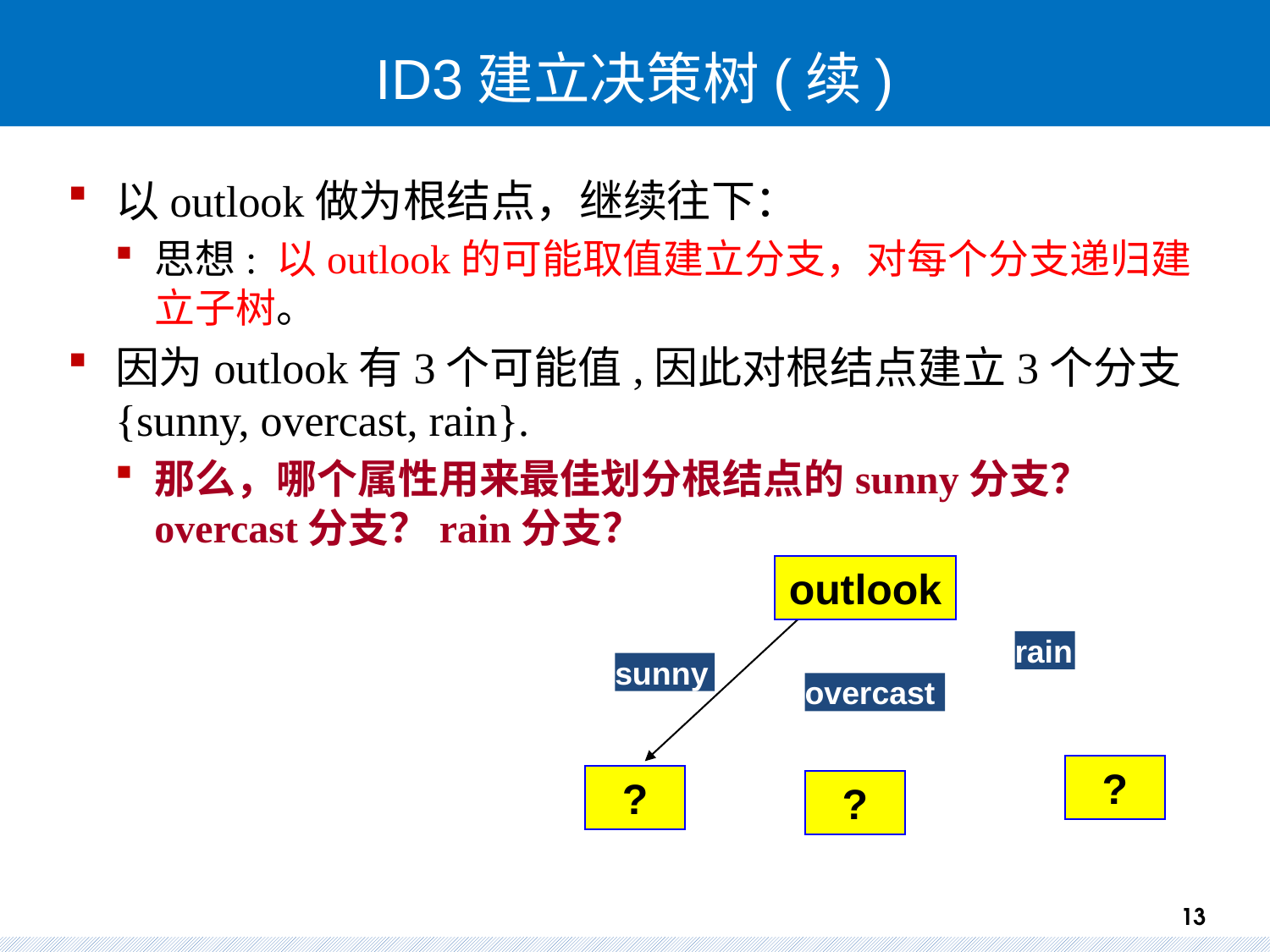

# ID3建立决策树(续)
以outlook做为根结点，继续往下：
思想: 以outlook的可能取值建立分支，对每个分支递归建立子树。
因为outlook有3个可能值,因此对根结点建立3个分支{sunny, overcast, rain}.
那么，哪个属性用来最佳划分根结点的sunny分支？overcast分支？rain分支？
outlook

rain
sunny
overcast
?
?
?